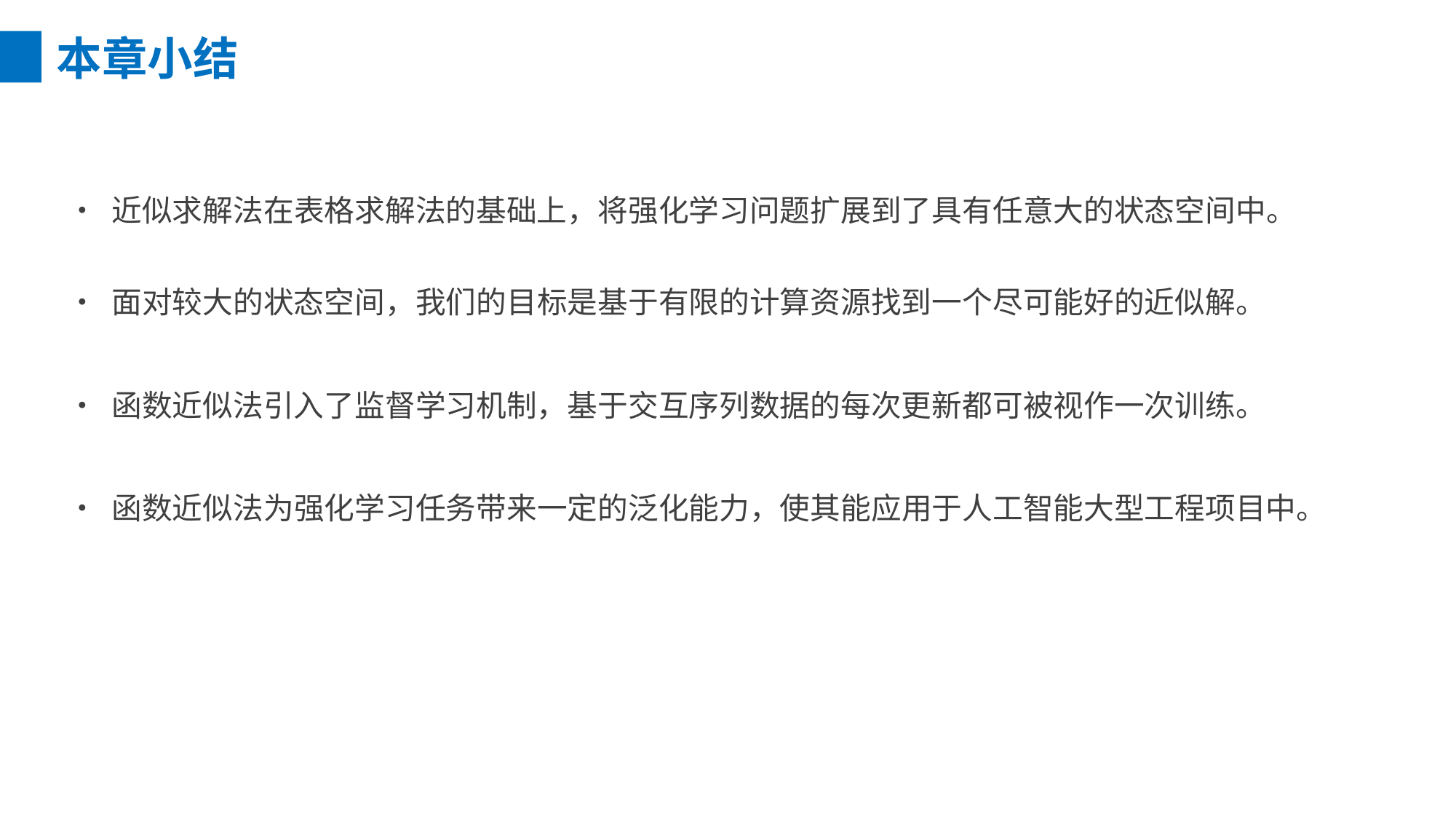

本章小结

• 近似求解法在表格求解法的基础上，将强化学习问题扩展到了具有任意大的状态空间中。
• 面对较大的状态空间，我们的目标是基于有限的计算资源找到一个尽可能好的近似解。

• 函数近似法引入了监督学习机制，基于交互序列数据的每次更新都可被视作一次训练。

• 函数近似法为强化学习任务带来一定的泛化能力，使其能应用于人工智能大型工程项目中。